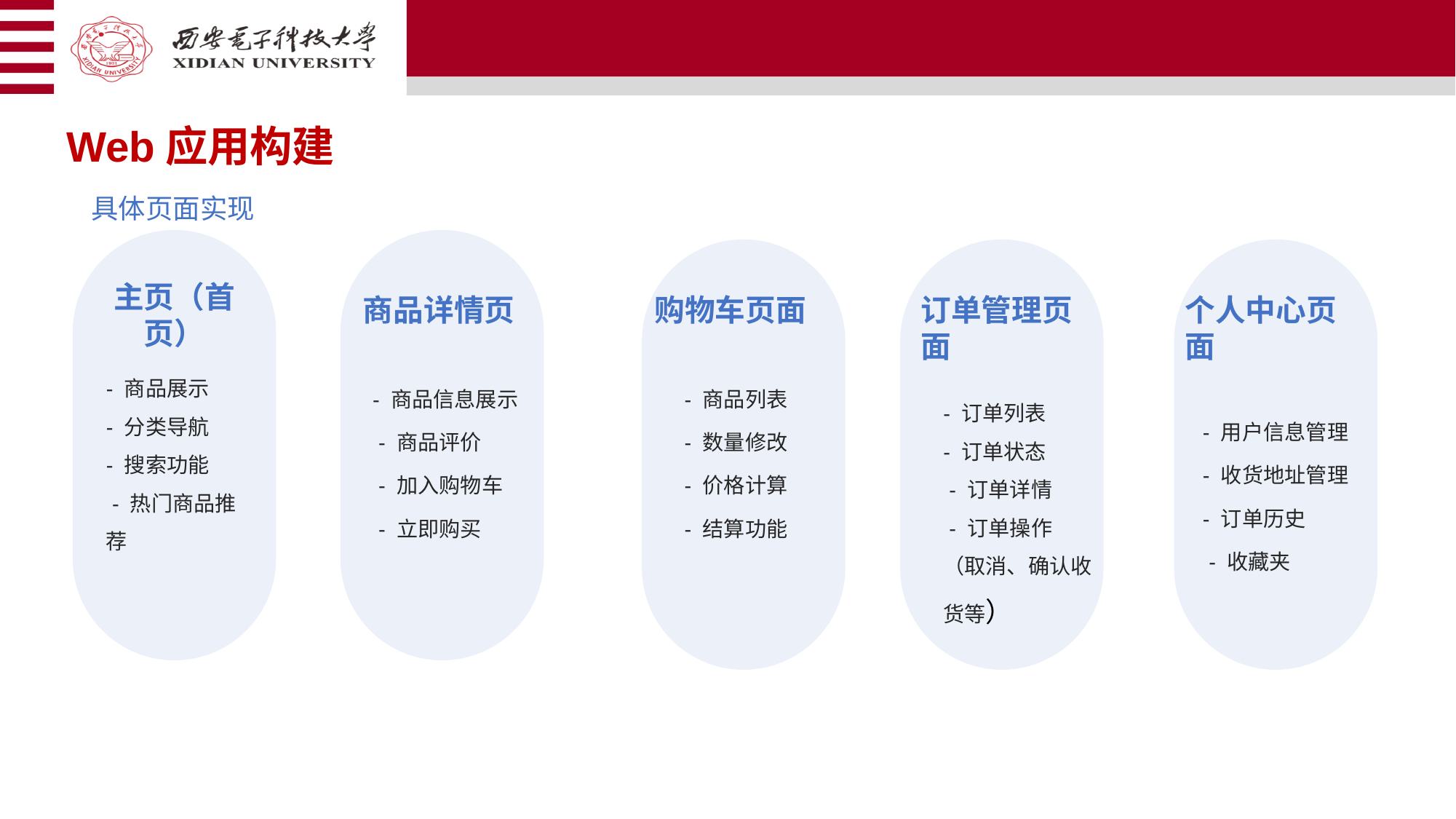

Web应用构建
具体页面实现

商品详情页
购物车页面
订单管理页面
个人中心页面
单击添加标题
单击添加标题
主页（首页）
- 商品展示
- 分类导航
- 搜索功能
 - 热门商品推荐
- 商品信息展示
 - 商品评价
 - 加入购物车
 - 立即购买

- 商品列表
- 数量修改
- 价格计算
- 结算功能
单击此处添加文本具体内容，简明扼要地阐述您的观点。以便观者准确地理解您传达的思想。简明扼要地阐述您的观点。
单击此处添加文本具体内容，简明扼要地阐述您的观点。以便观者准确地理解您传达的思想。简明扼要地阐述您的观点。
- 订单列表
- 订单状态
 - 订单详情
 - 订单操作（取消、确认收货等）
- 用户信息管理
- 收货地址管理
- 订单历史
 - 收藏夹